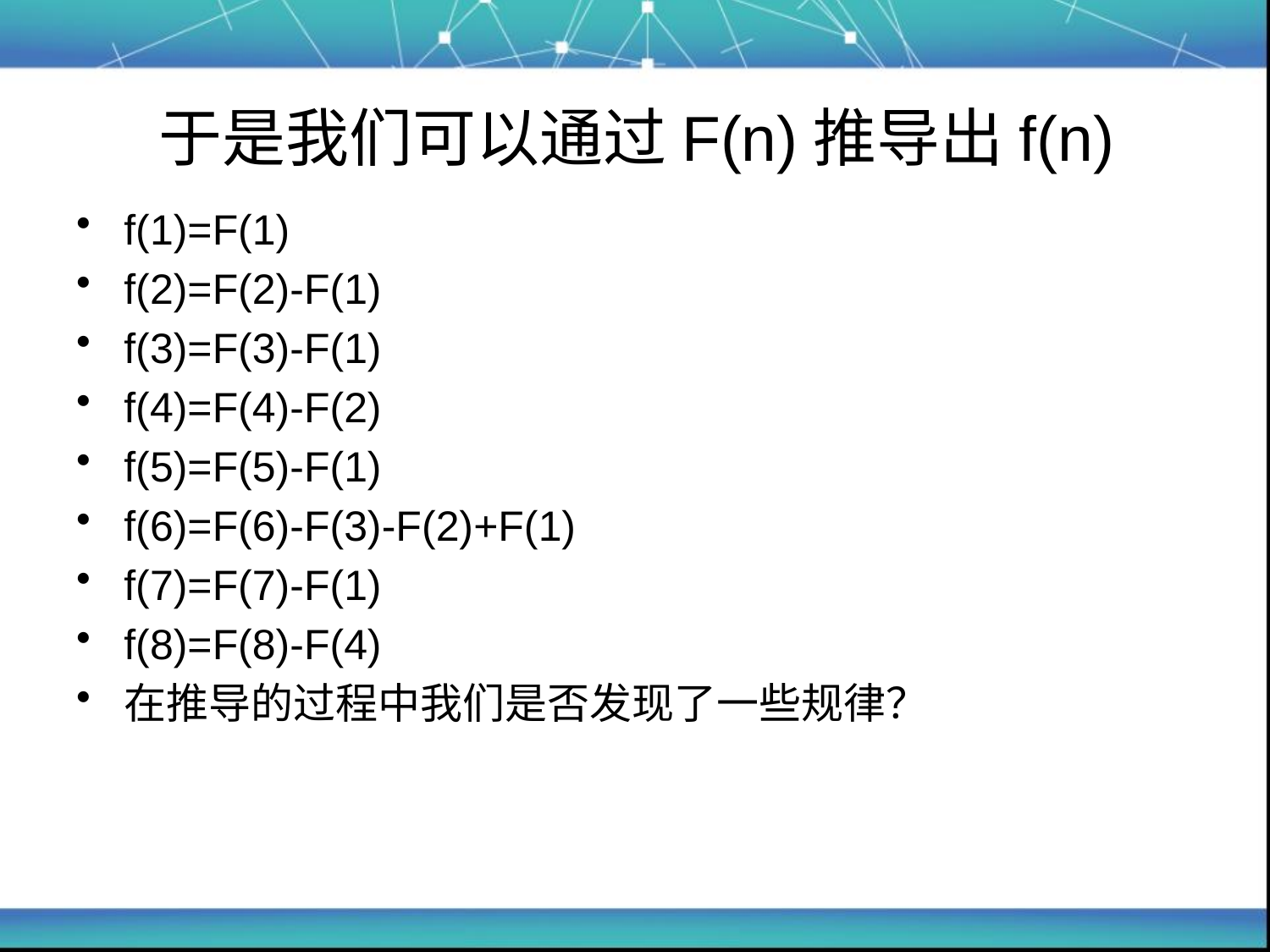

# 于是我们可以通过F(n)推导出f(n)
f(1)=F(1)
f(2)=F(2)-F(1)
f(3)=F(3)-F(1)
f(4)=F(4)-F(2)
f(5)=F(5)-F(1)
f(6)=F(6)-F(3)-F(2)+F(1)
f(7)=F(7)-F(1)
f(8)=F(8)-F(4)
在推导的过程中我们是否发现了一些规律？